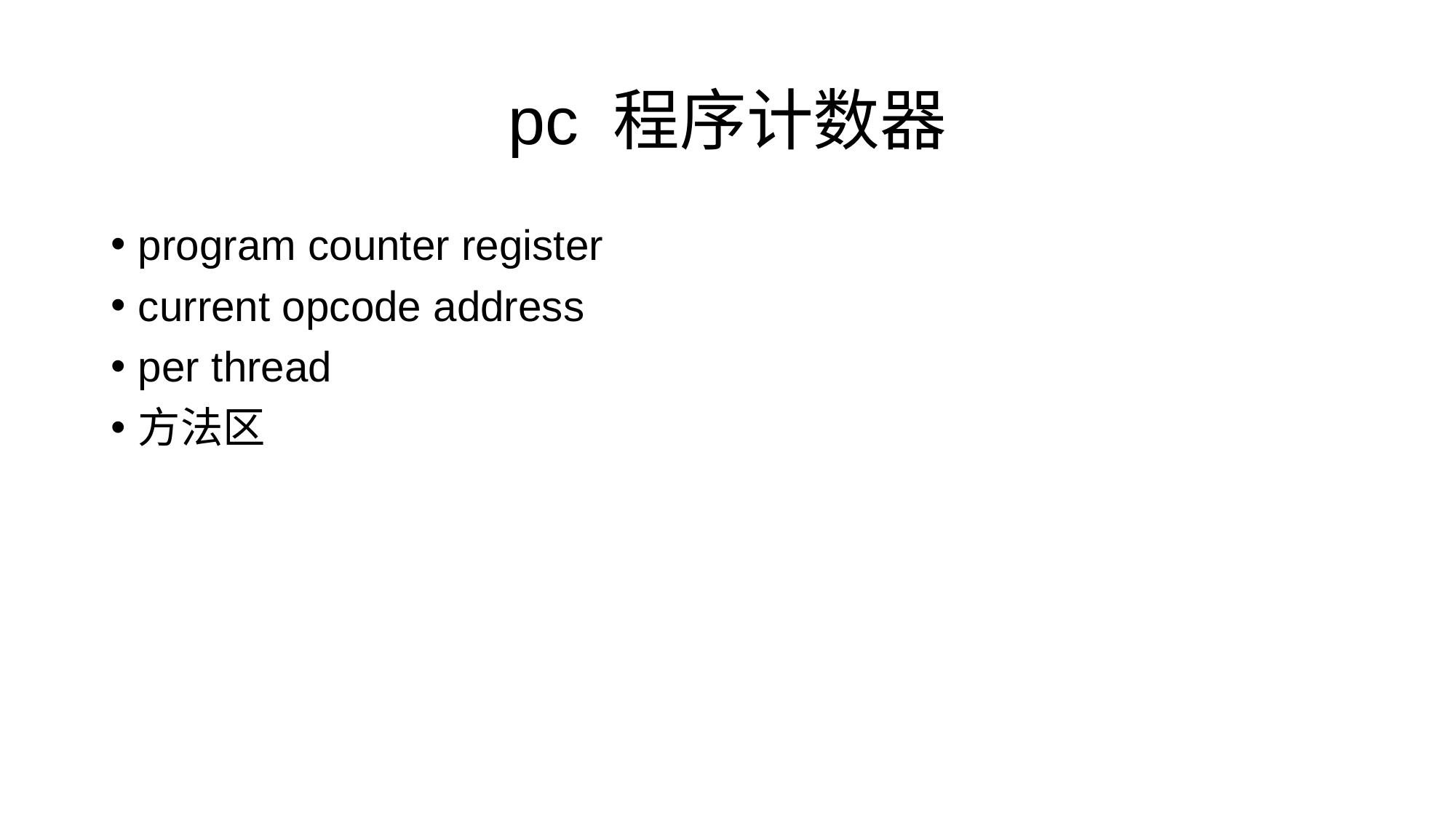

# pc 程序计数器
program counter register
current opcode address
per thread
方法区